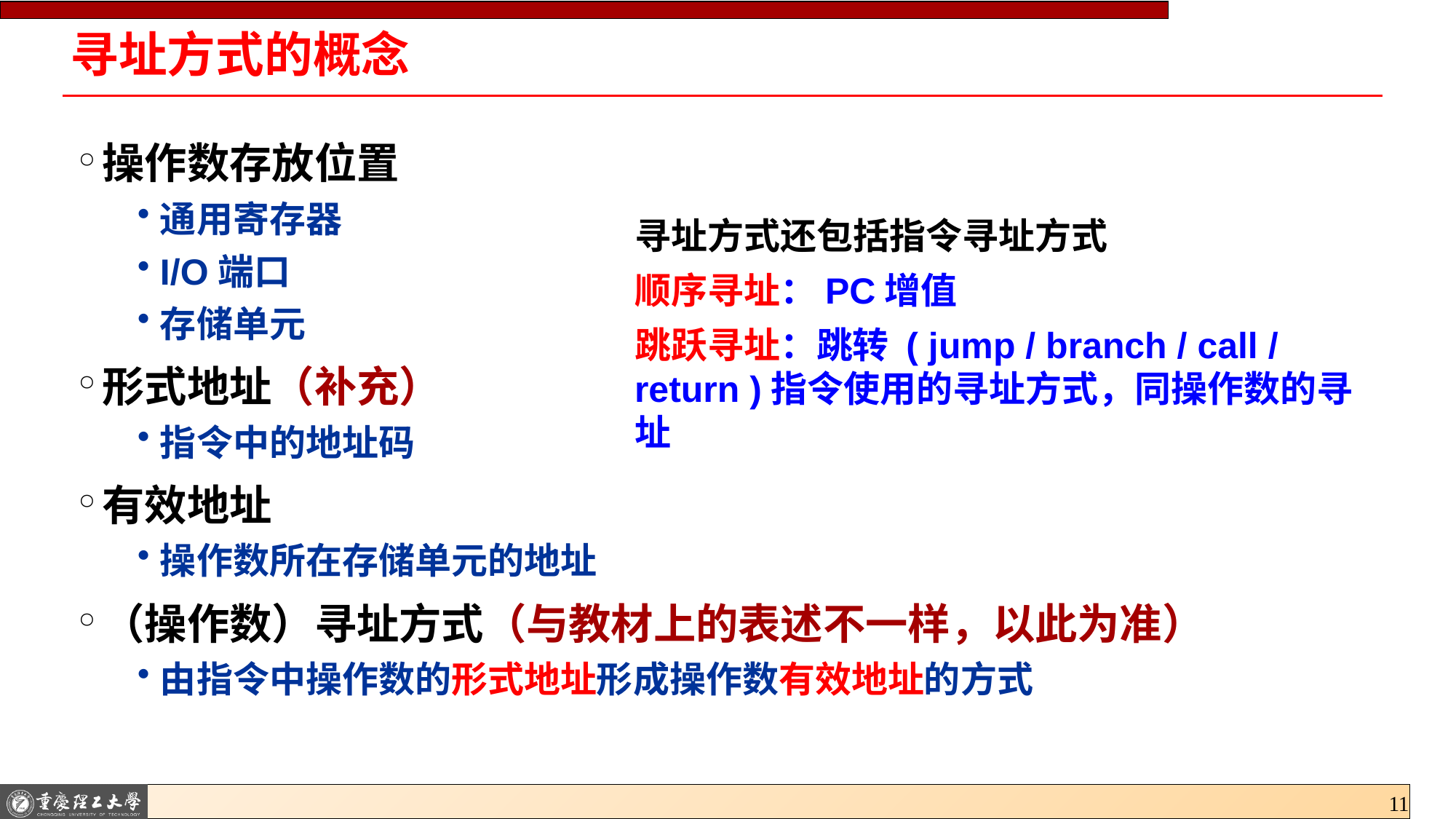

# 寻址方式的概念
操作数存放位置
通用寄存器
I/O端口
存储单元
形式地址（补充）
指令中的地址码
有效地址
操作数所在存储单元的地址
（操作数）寻址方式（与教材上的表述不一样，以此为准）
由指令中操作数的形式地址形成操作数有效地址的方式
寻址方式还包括指令寻址方式
顺序寻址：PC增值
跳跃寻址：跳转 ( jump / branch / call / return )指令使用的寻址方式，同操作数的寻址